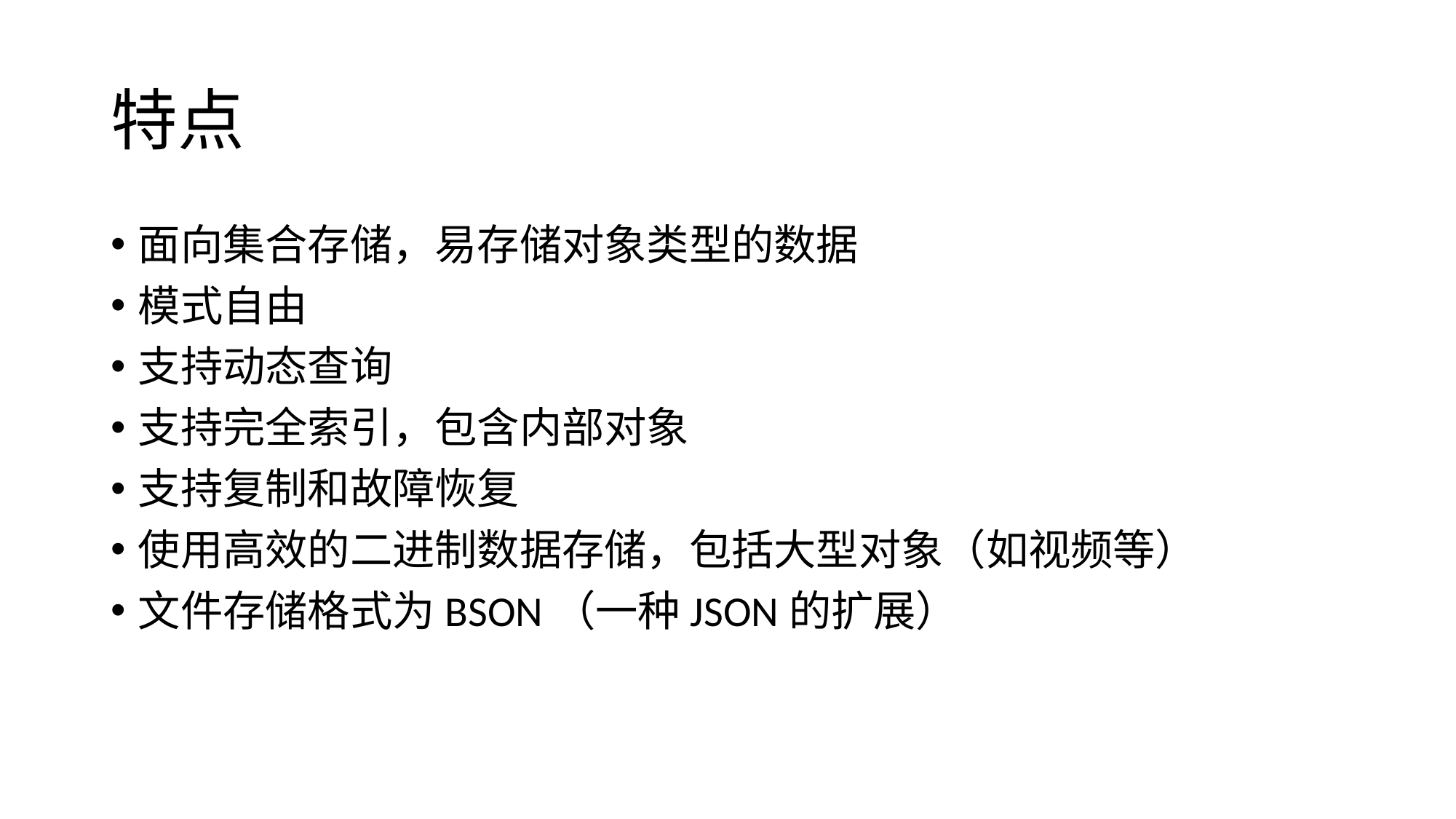

# 特点
面向集合存储，易存储对象类型的数据
模式自由
支持动态查询
支持完全索引，包含内部对象
支持复制和故障恢复
使用高效的二进制数据存储，包括大型对象（如视频等）
文件存储格式为BSON（一种JSON的扩展）